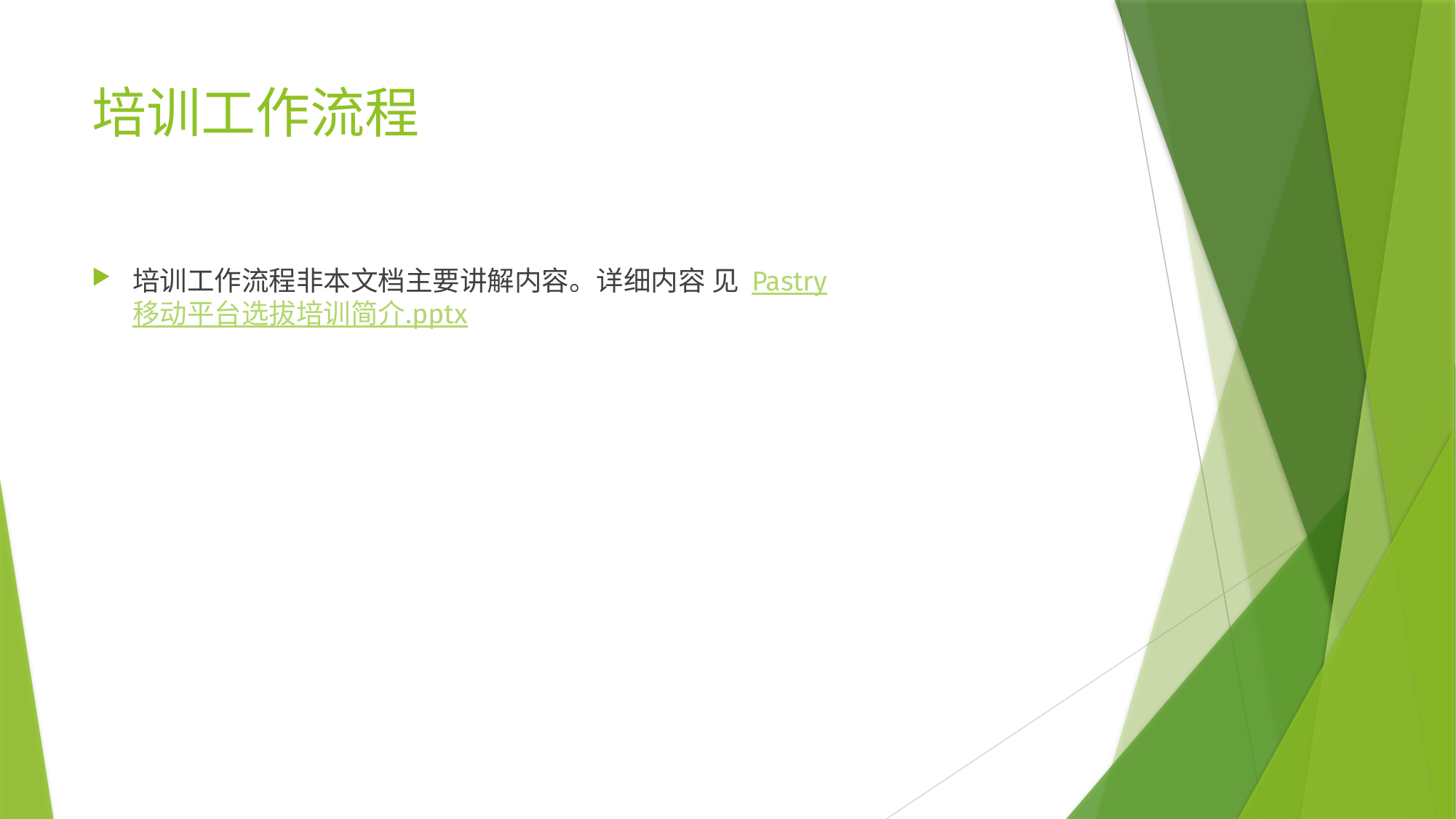

# 培训工作流程
培训工作流程非本文档主要讲解内容。详细内容 见 Pastry移动平台选拔培训简介.pptx